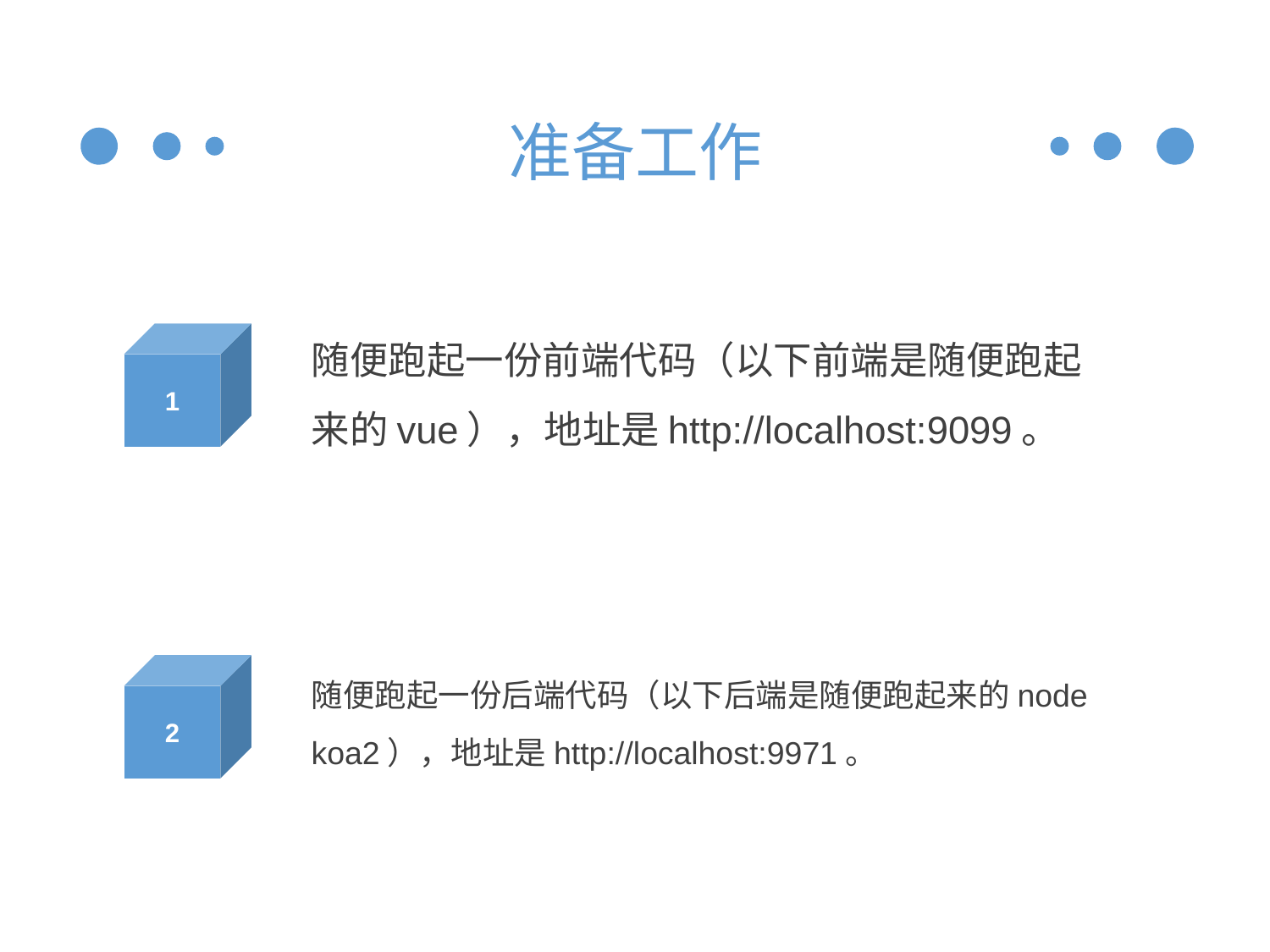

准备工作
随便跑起一份前端代码（以下前端是随便跑起来的vue），地址是http://localhost:9099。
1
随便跑起一份后端代码（以下后端是随便跑起来的node koa2），地址是http://localhost:9971。
2